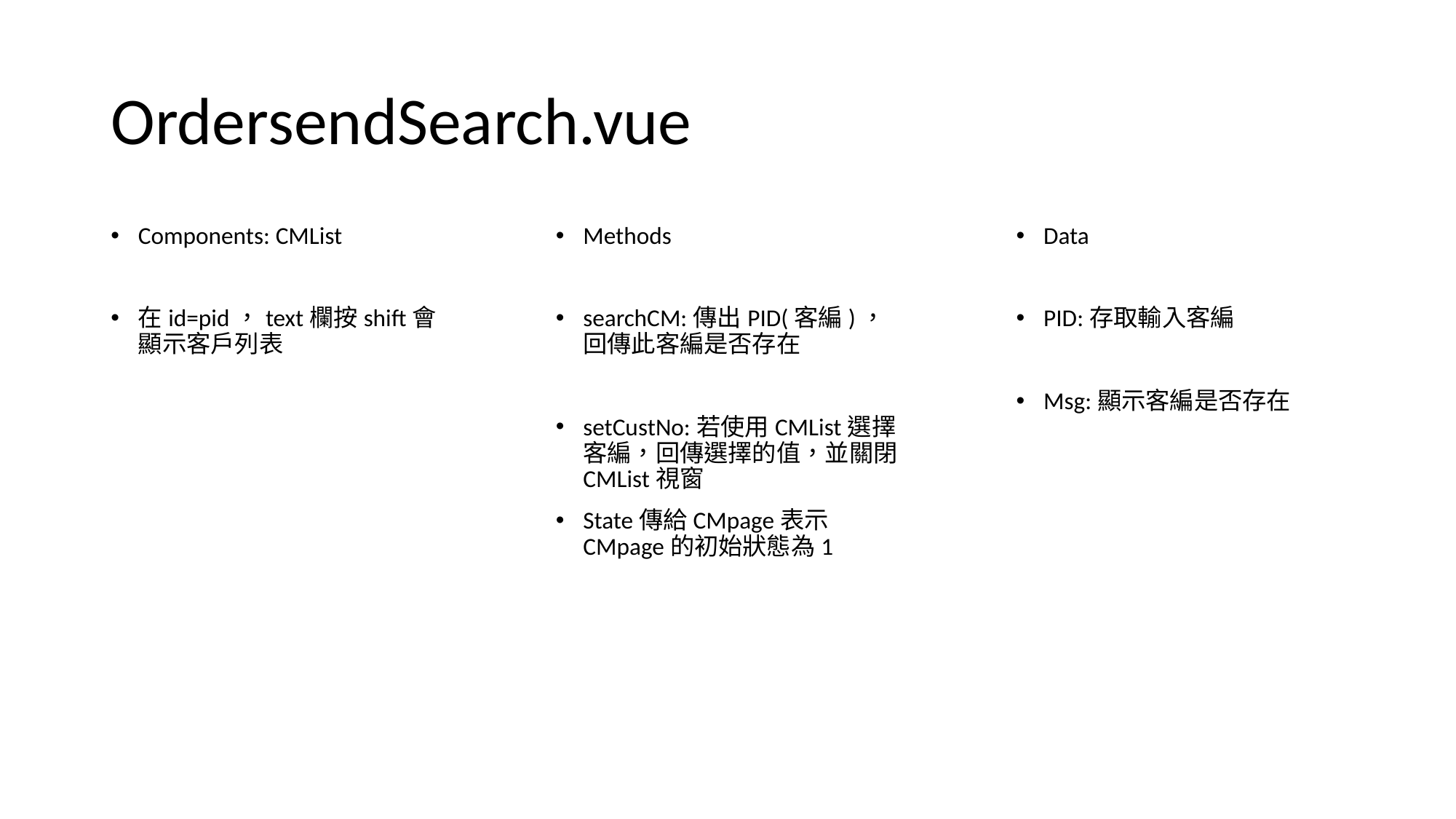

# OrdersendSearch.vue
Components: CMList

在id=pid，text欄按shift會顯示客戶列表

Methods

searchCM:傳出PID(客編)，回傳此客編是否存在

setCustNo:若使用CMList選擇客編，回傳選擇的值，並關閉CMList視窗
State傳給CMpage表示CMpage的初始狀態為1

Data

PID:存取輸入客編

Msg:顯示客編是否存在